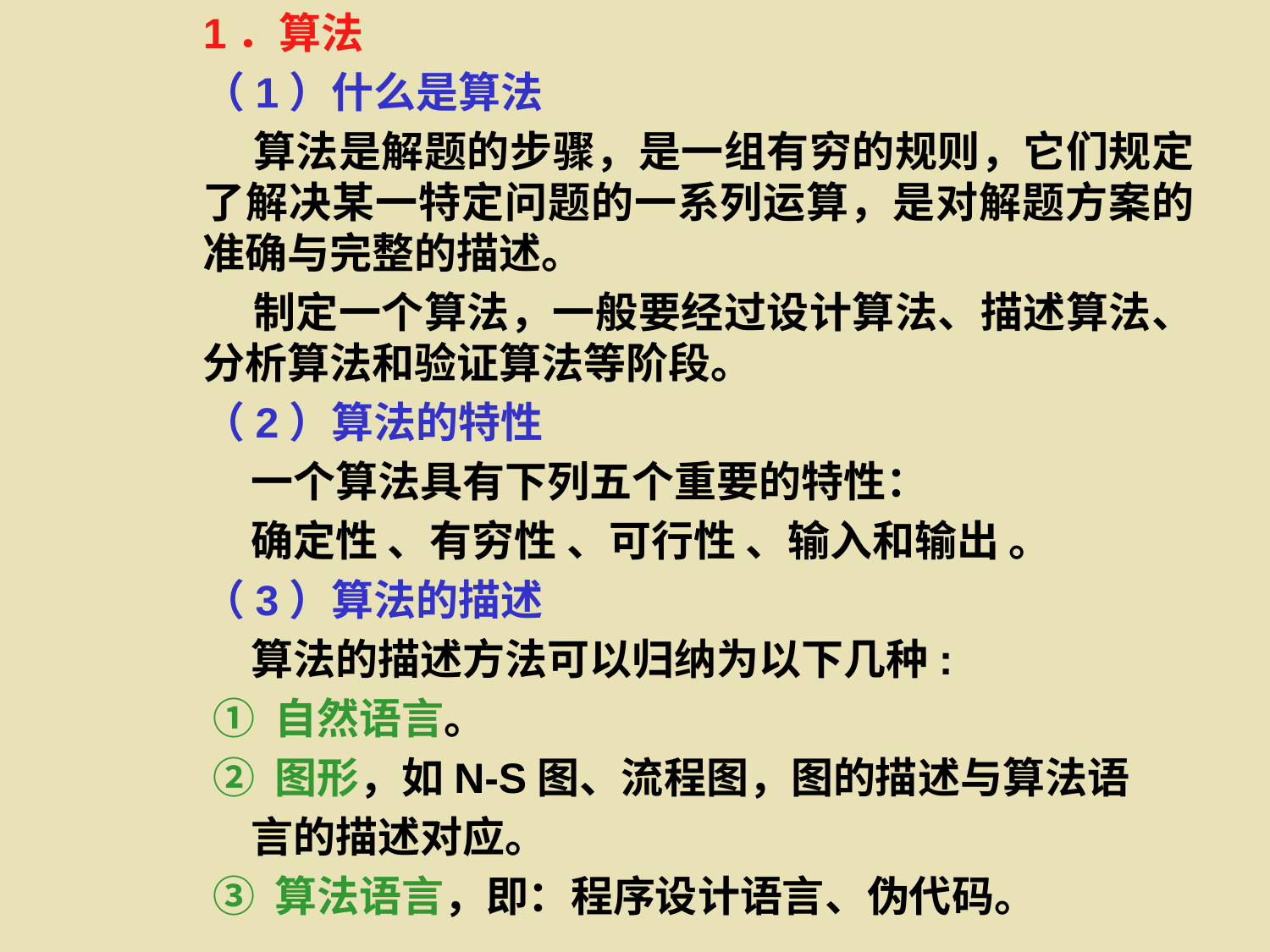

1．算法
（1）什么是算法
    算法是解题的步骤，是一组有穷的规则，它们规定了解决某一特定问题的一系列运算，是对解题方案的准确与完整的描述。
    制定一个算法，一般要经过设计算法、描述算法、分析算法和验证算法等阶段。
（2）算法的特性
    一个算法具有下列五个重要的特性：
    确定性 、有穷性 、可行性 、输入和输出 。
（3）算法的描述
    算法的描述方法可以归纳为以下几种:
 ① 自然语言。
 ② 图形，如N-S图、流程图，图的描述与算法语
    言的描述对应。
 ③ 算法语言，即：程序设计语言、伪代码。